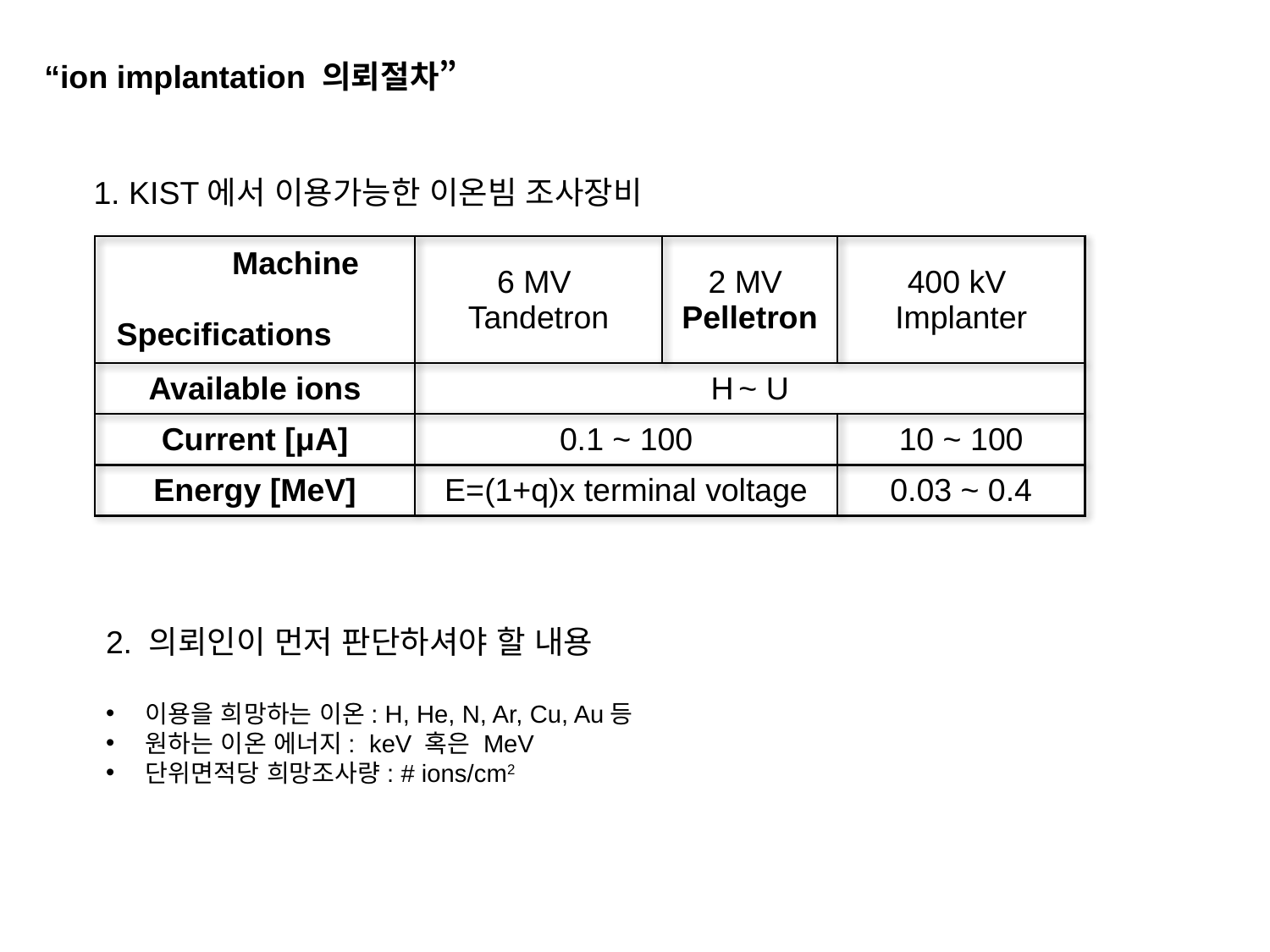

“ion implantation 의뢰절차”
1. KIST에서 이용가능한 이온빔 조사장비
| Machine Specifications | 6 MV Tandetron | 2 MV Pelletron | 400 kV Implanter |
| --- | --- | --- | --- |
| Available ions | H ~ U |  |  |
| Current [μA] | 0.1 ~ 100 |  | 10 ~ 100 |
| Energy [MeV] | E=(1+q)x terminal voltage |  | 0.03 ~ 0.4 |
2. 의뢰인이 먼저 판단하셔야 할 내용

이용을 희망하는 이온: H, He, N, Ar, Cu, Au등
원하는 이온 에너지:  keV 혹은 MeV
단위면적당 희망조사량: # ions/cm2